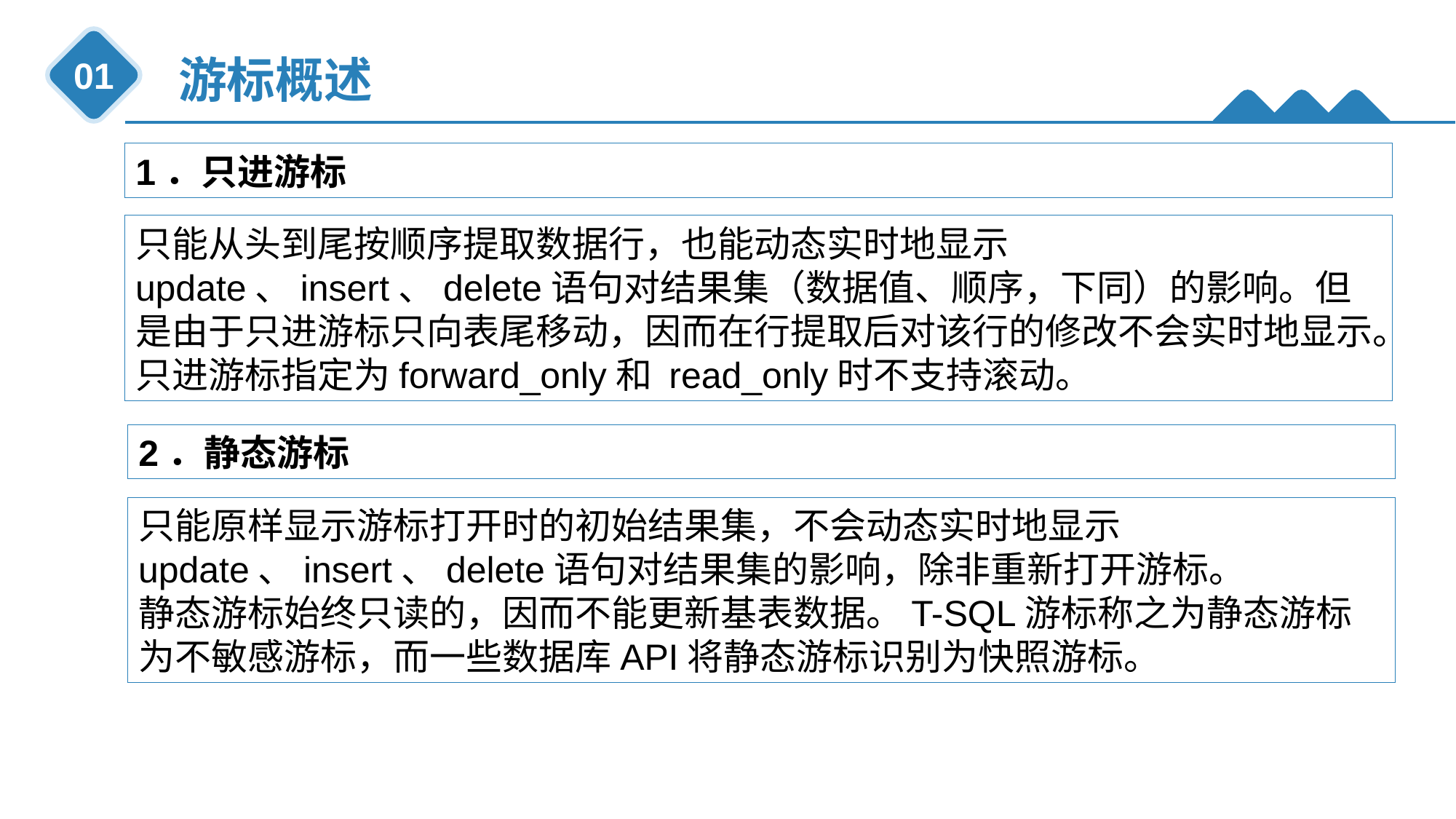

游标概述
01

1．只进游标
只能从头到尾按顺序提取数据行，也能动态实时地显示update、insert、delete语句对结果集（数据值、顺序，下同）的影响。但是由于只进游标只向表尾移动，因而在行提取后对该行的修改不会实时地显示。
只进游标指定为forward_only和 read_only时不支持滚动。
2．静态游标
只能原样显示游标打开时的初始结果集，不会动态实时地显示update、insert、delete语句对结果集的影响，除非重新打开游标。
静态游标始终只读的，因而不能更新基表数据。T-SQL游标称之为静态游标为不敏感游标，而一些数据库API将静态游标识别为快照游标。